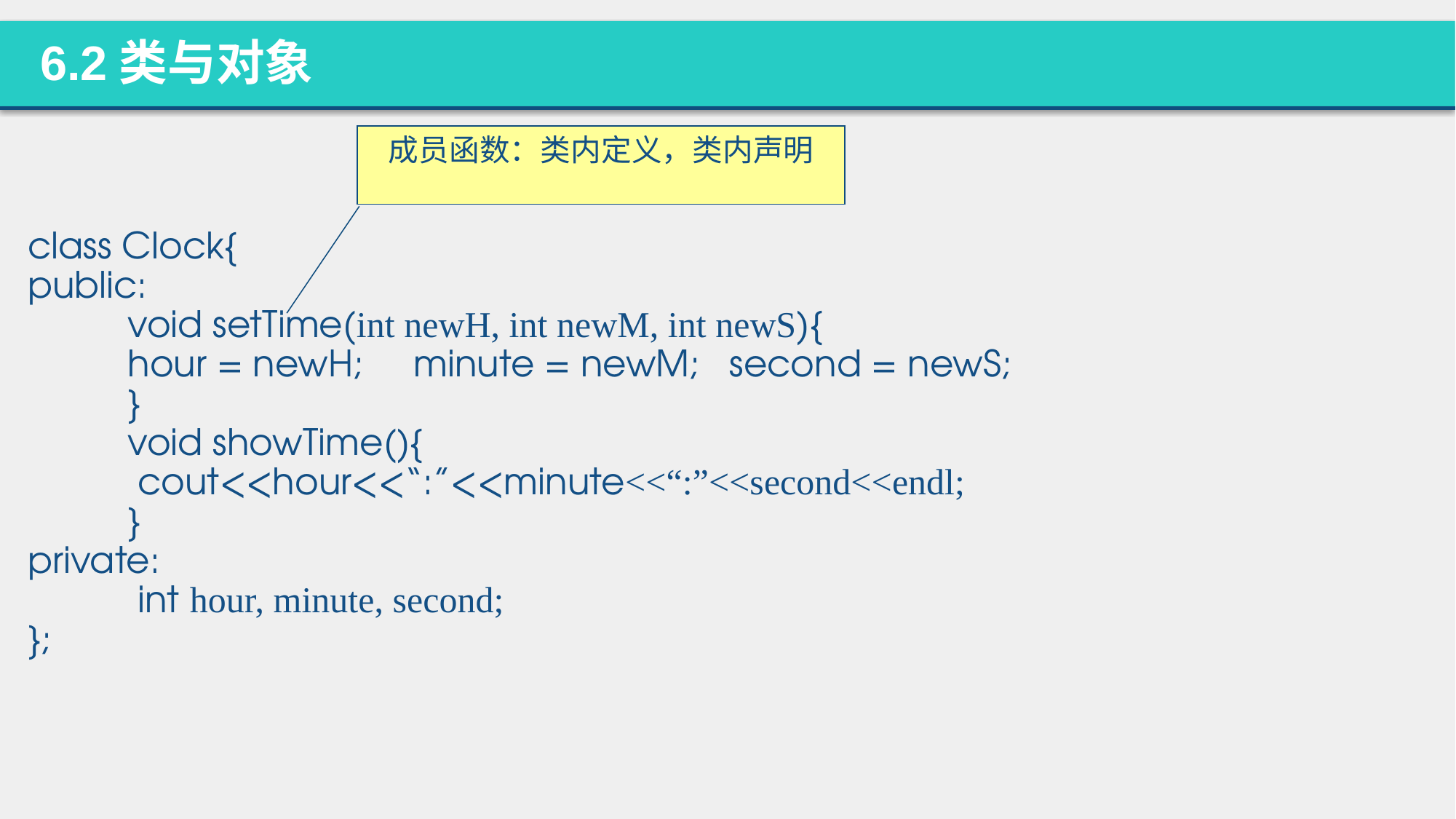

6.2类与对象
成员函数：类内定义，类内声明
class Clock{
public:
          void setTime(int newH, int newM, int newS){
          hour = newH;     minute = newM;   second = newS;
          }
          void showTime(){
           cout<<hour<<“:”<<minute<<“:”<<second<<endl;
          }
private:
           int hour, minute, second;
};